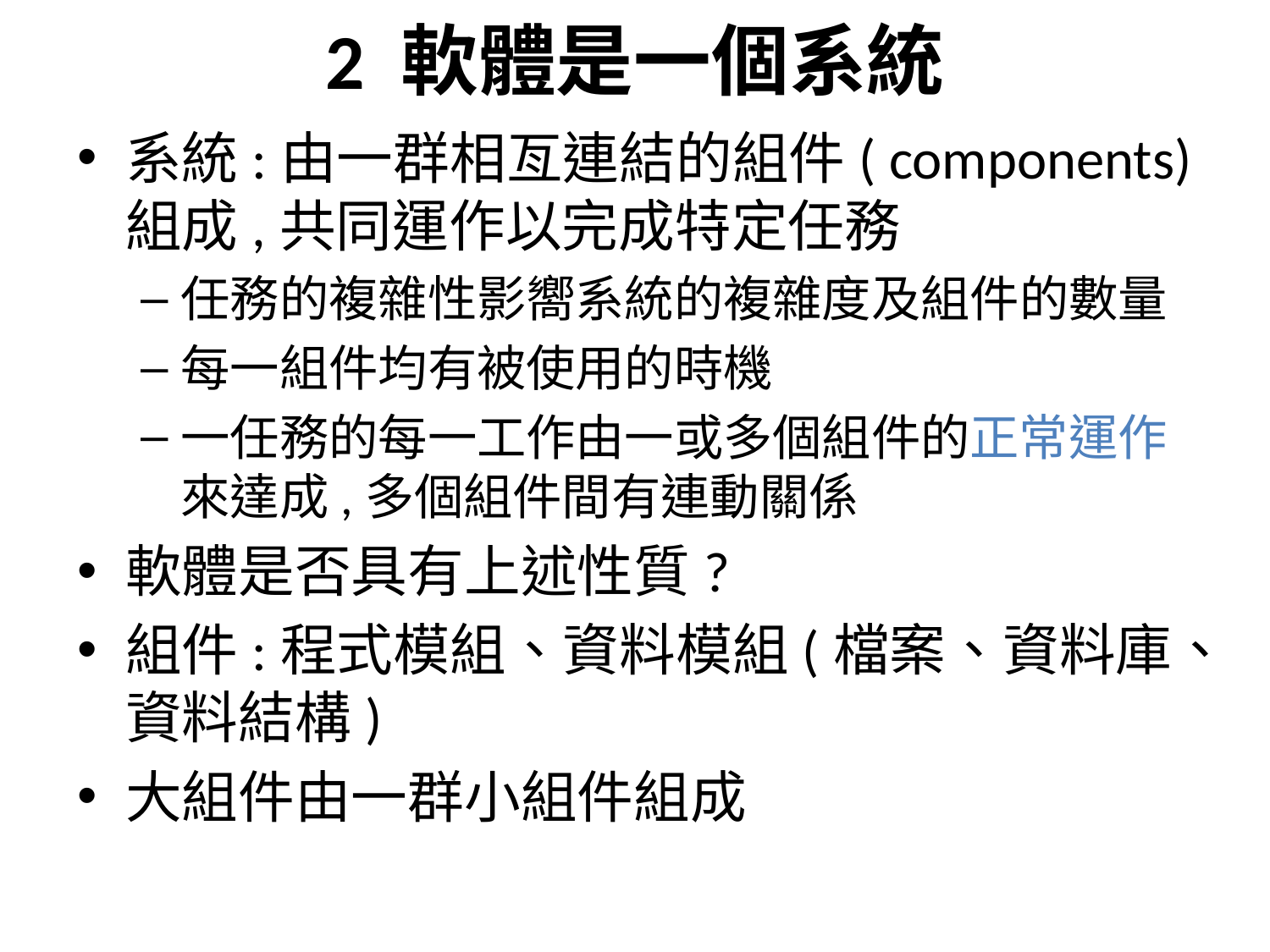

# 2 軟體是一個系統
系統:由一群相亙連結的組件( components)組成,共同運作以完成特定任務
任務的複雜性影嚮系統的複雜度及組件的數量
每一組件均有被使用的時機
一任務的每一工作由一或多個組件的正常運作來達成,多個組件間有連動關係
軟體是否具有上述性質?
組件:程式模組、資料模組(檔案、資料庫、資料結構)
大組件由一群小組件組成